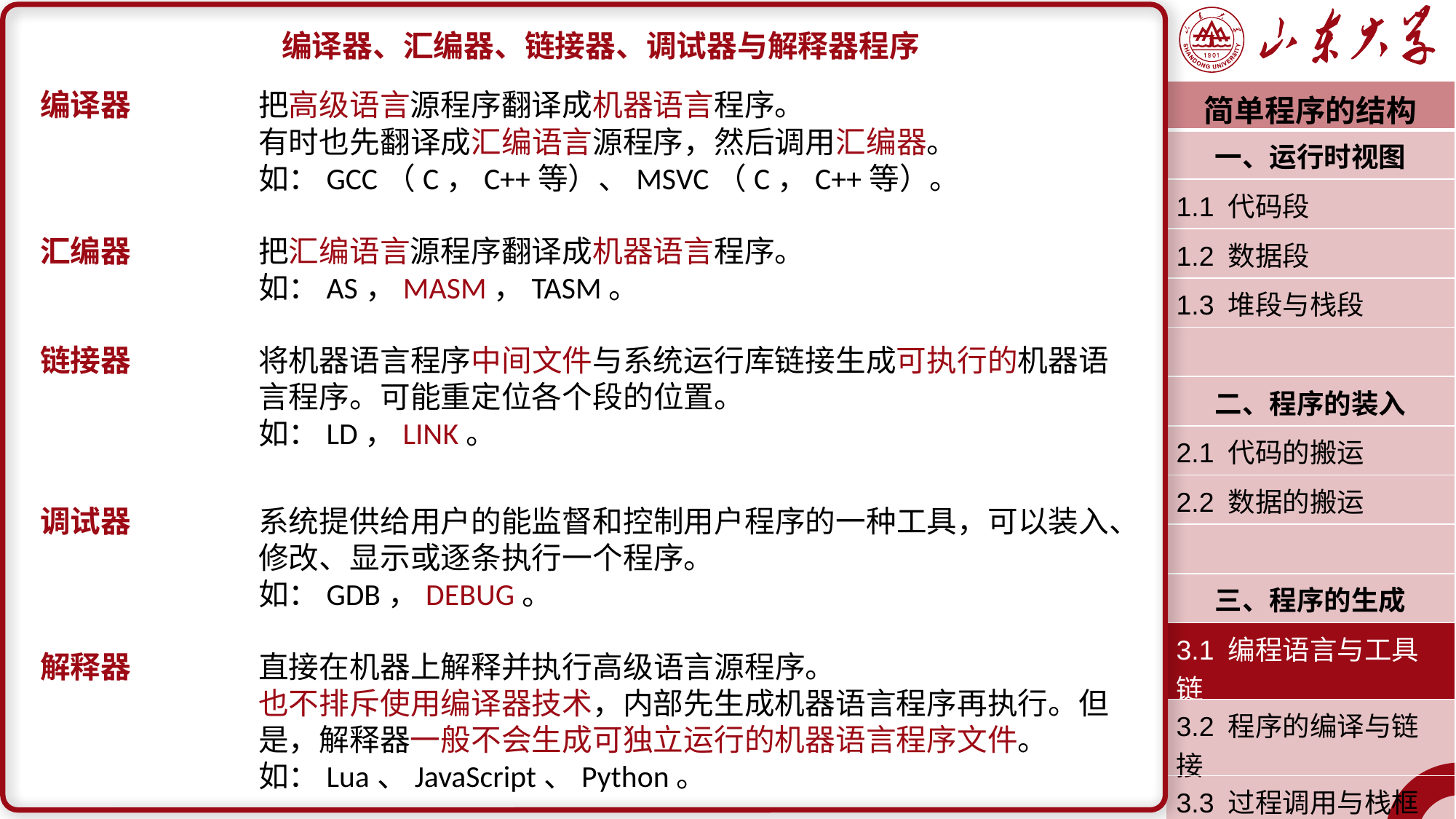

编译器、汇编器、链接器、调试器与解释器程序
编译器		把高级语言源程序翻译成机器语言程序。
		有时也先翻译成汇编语言源程序，然后调用汇编器。
		如：GCC（C，C++等）、MSVC（C，C++等）。

汇编器		把汇编语言源程序翻译成机器语言程序。
		如：AS，MASM，TASM。

链接器		将机器语言程序中间文件与系统运行库链接生成可执行的机器语		言程序。可能重定位各个段的位置。
		如：LD，LINK。

调试器		系统提供给用户的能监督和控制用户程序的一种工具，可以装入、		修改、显示或逐条执行一个程序。
		如：GDB，DEBUG。

解释器		直接在机器上解释并执行高级语言源程序。
		也不排斥使用编译器技术，内部先生成机器语言程序再执行。但		是，解释器一般不会生成可独立运行的机器语言程序文件。
		如：Lua、JavaScript、Python。
| 简单程序的结构 |
| --- |
| 一、运行时视图 |
| 1.1 代码段 |
| 1.2 数据段 |
| 1.3 堆段与栈段 |
|  |
| 二、程序的装入 |
| 2.1 代码的搬运 |
| 2.2 数据的搬运 |
|  |
| 三、程序的生成 |
| 3.1 编程语言与工具链 |
| 3.2 程序的编译与链接 |
| 3.3 过程调用与栈框 |
| 潘润宇 2023.03 |